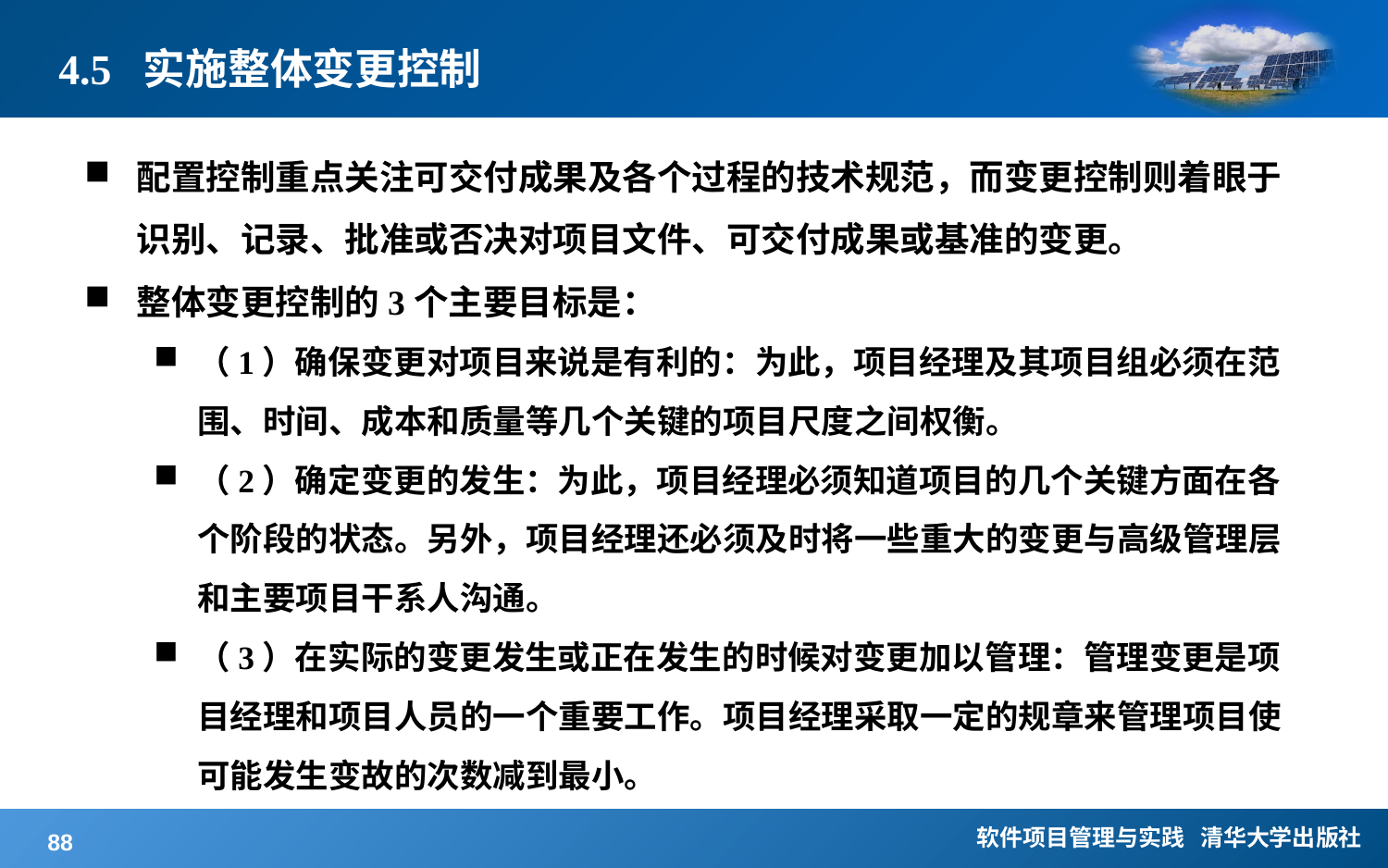

# 4.5  实施整体变更控制
配置控制重点关注可交付成果及各个过程的技术规范，而变更控制则着眼于识别、记录、批准或否决对项目文件、可交付成果或基准的变更。
整体变更控制的3个主要目标是：
（1）确保变更对项目来说是有利的：为此，项目经理及其项目组必须在范围、时间、成本和质量等几个关键的项目尺度之间权衡。
（2）确定变更的发生：为此，项目经理必须知道项目的几个关键方面在各个阶段的状态。另外，项目经理还必须及时将一些重大的变更与高级管理层和主要项目干系人沟通。
（3）在实际的变更发生或正在发生的时候对变更加以管理：管理变更是项目经理和项目人员的一个重要工作。项目经理采取一定的规章来管理项目使可能发生变故的次数减到最小。